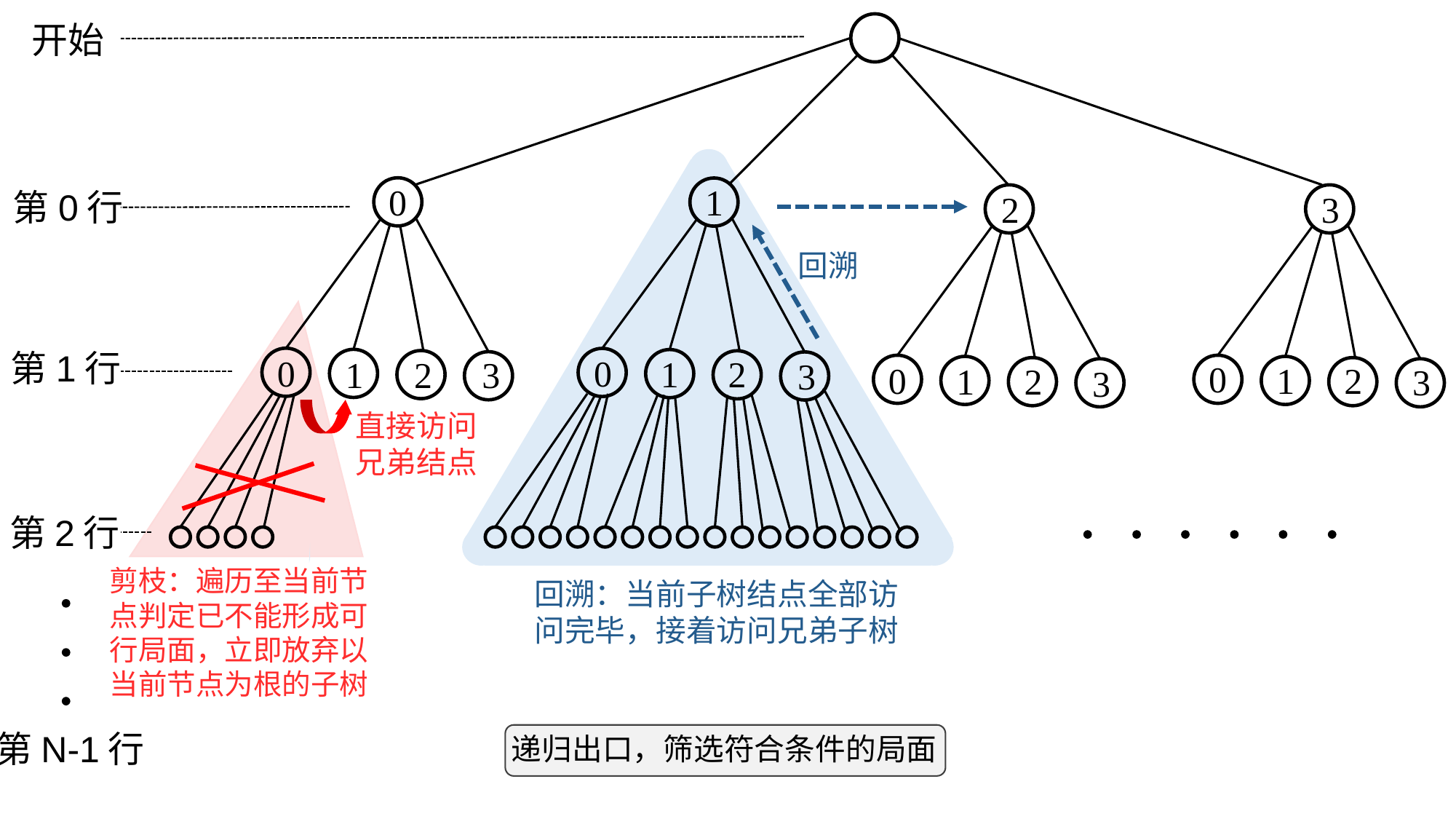

开始

0
1

第0行
2
3

第1行
0
0
1
2
2
1
3
3

0

1
2
0
1
2
3
3

第2行

回溯：当前子树结点全部访问完毕，接着访问兄弟子树
第N-1行
递归出口，筛选符合条件的局面
回溯

直接访问
兄弟结点

剪枝：遍历至当前节点判定已不能形成可行局面，立即放弃以当前节点为根的子树